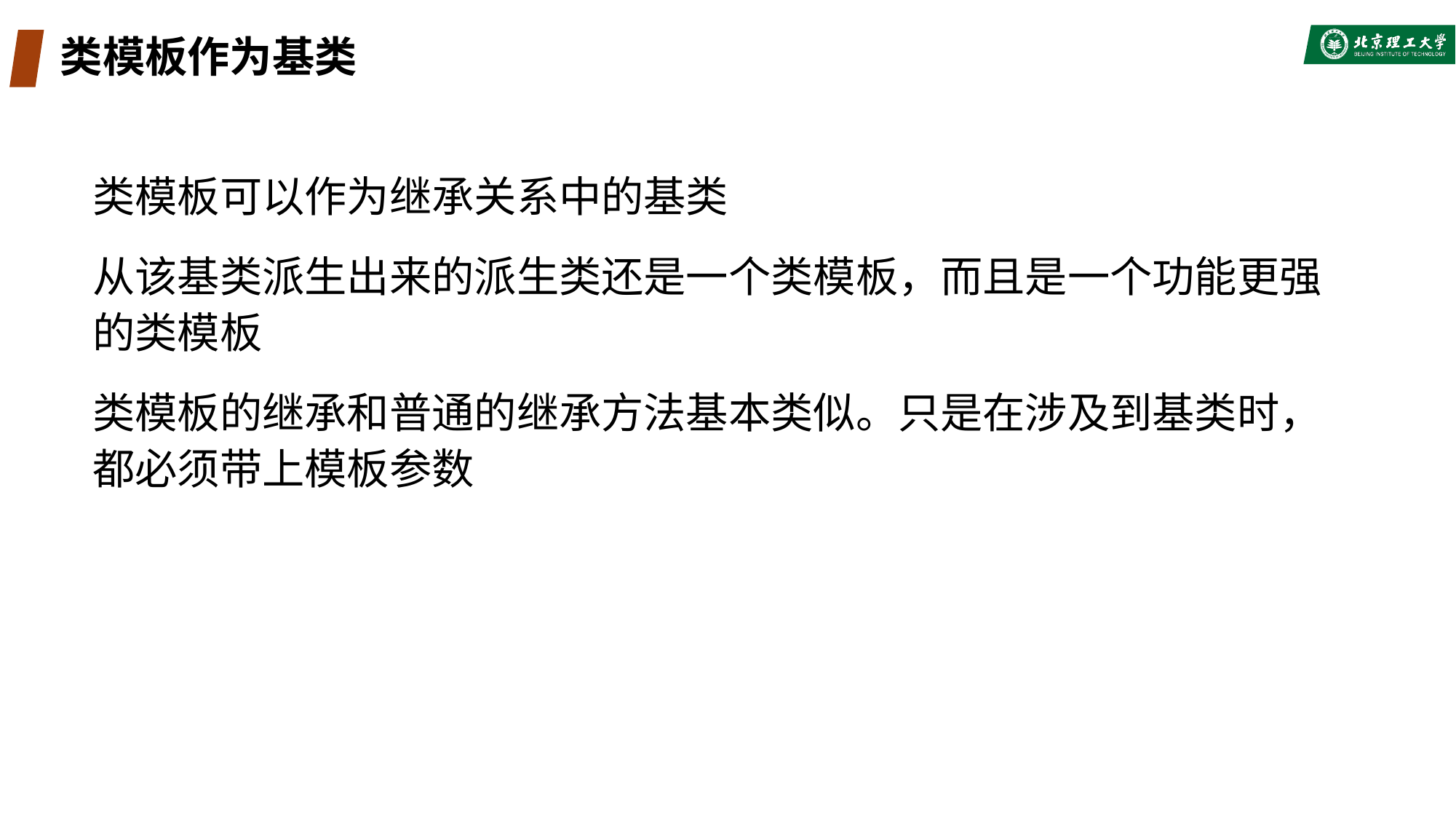

# 类模板作为基类
类模板可以作为继承关系中的基类
从该基类派生出来的派生类还是一个类模板，而且是一个功能更强的类模板
类模板的继承和普通的继承方法基本类似。只是在涉及到基类时，都必须带上模板参数